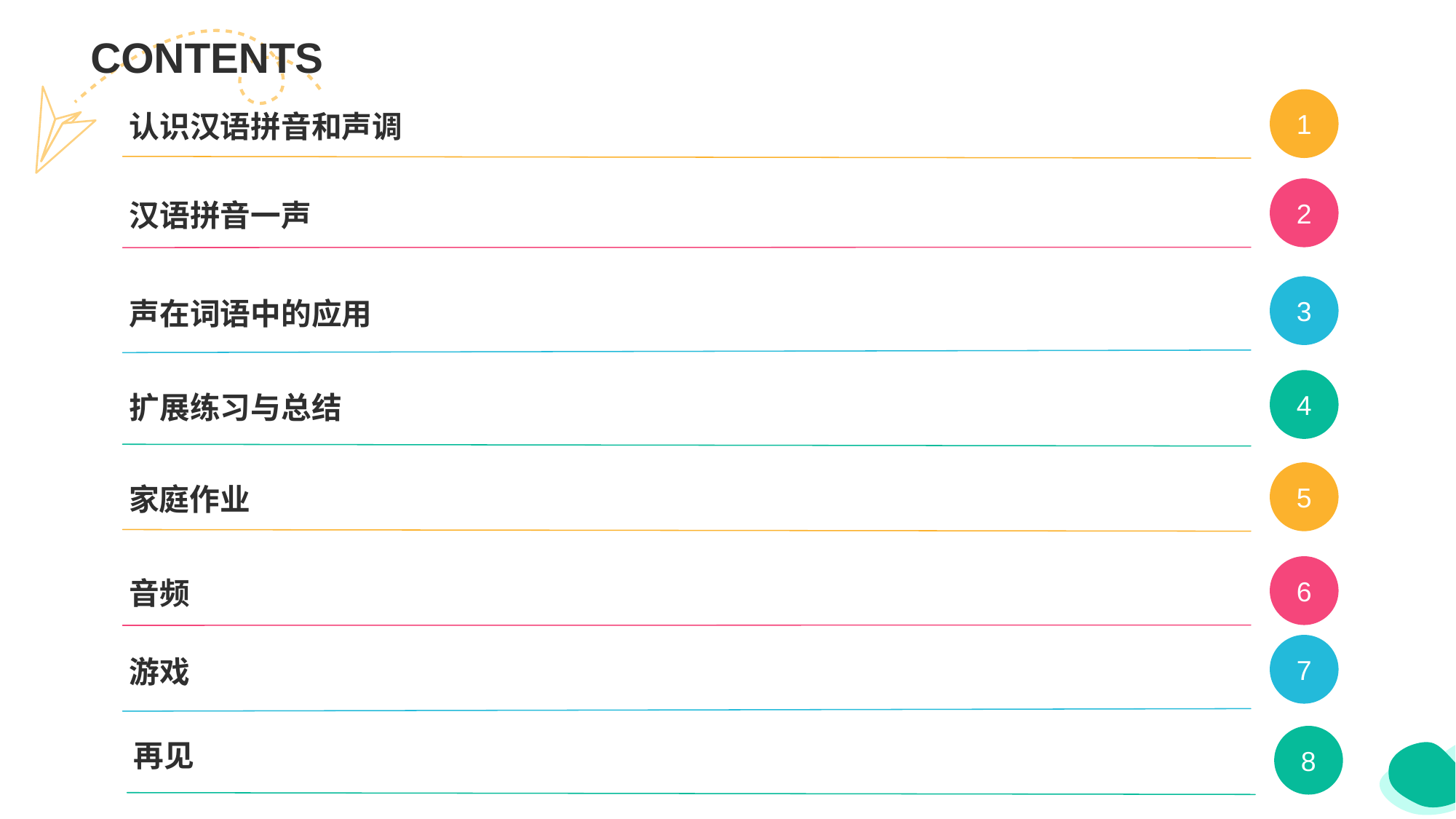

# CONTENTS
1
认识汉语拼音和声调
2
汉语拼音一声
3
声在词语中的应用
4
扩展练习与总结
5
家庭作业
6
音频
7
游戏
8
再见